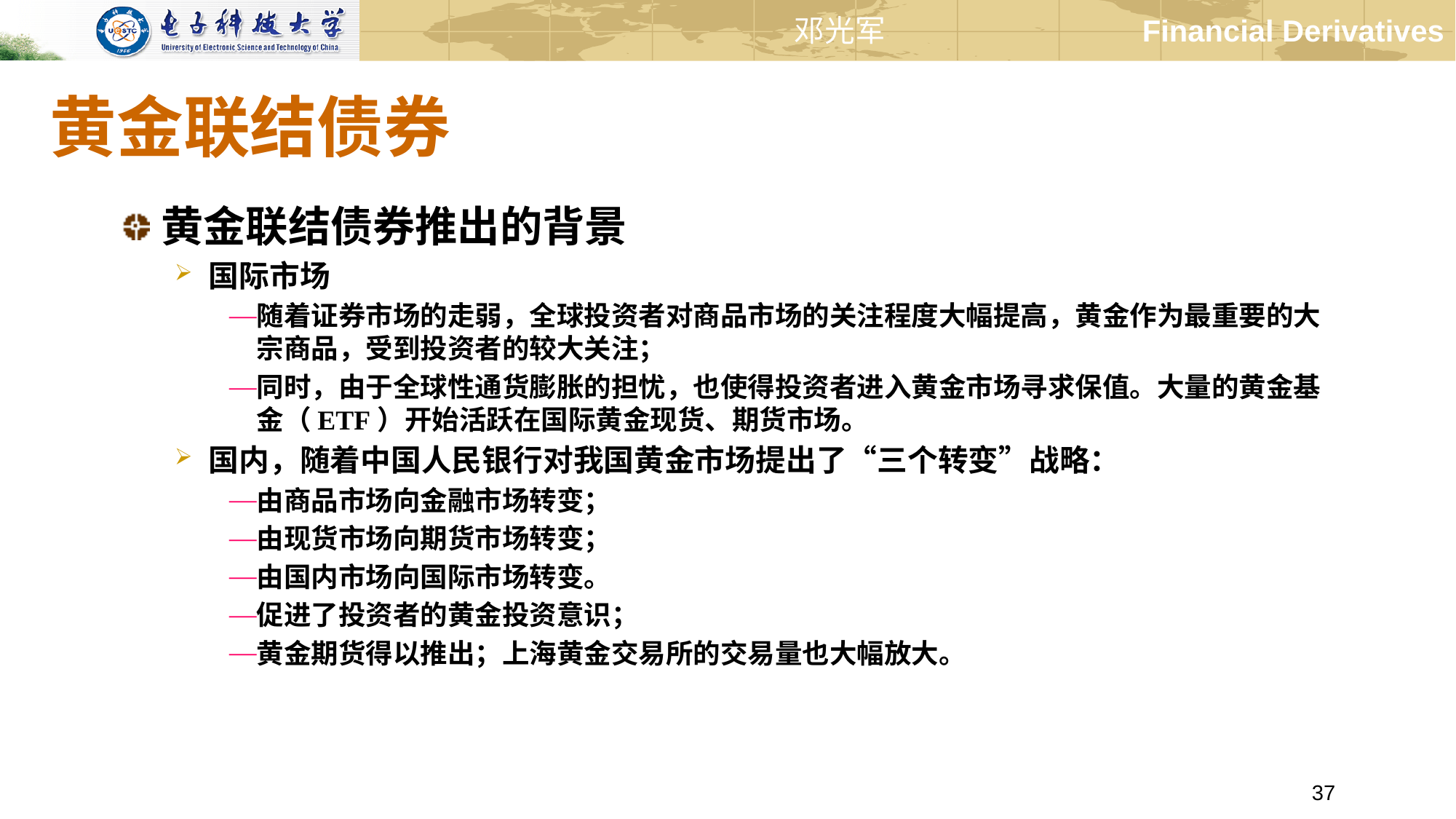

# 黄金联结债券
黄金联结债券推出的背景
国际市场
随着证券市场的走弱，全球投资者对商品市场的关注程度大幅提高，黄金作为最重要的大宗商品，受到投资者的较大关注；
同时，由于全球性通货膨胀的担忧，也使得投资者进入黄金市场寻求保值。大量的黄金基金（ETF）开始活跃在国际黄金现货、期货市场。
国内，随着中国人民银行对我国黄金市场提出了“三个转变”战略：
由商品市场向金融市场转变；
由现货市场向期货市场转变；
由国内市场向国际市场转变。
促进了投资者的黄金投资意识；
黄金期货得以推出；上海黄金交易所的交易量也大幅放大。